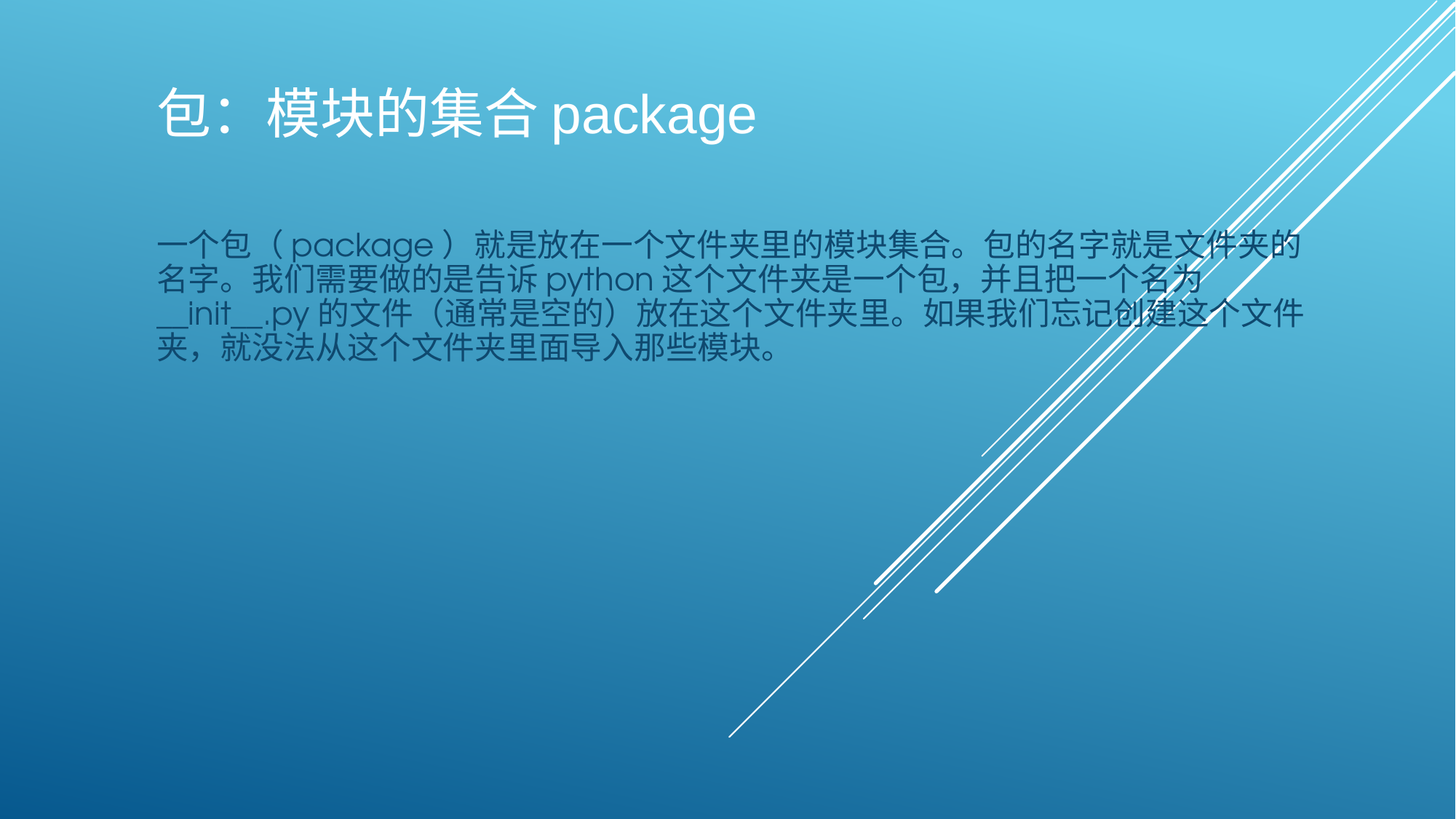

包：模块的集合package

一个包（package）就是放在一个文件夹里的模块集合。包的名字就是文件夹的名字。我们需要做的是告诉python这个文件夹是一个包，并且把一个名为__init__.py的文件（通常是空的）放在这个文件夹里。如果我们忘记创建这个文件夹，就没法从这个文件夹里面导入那些模块。